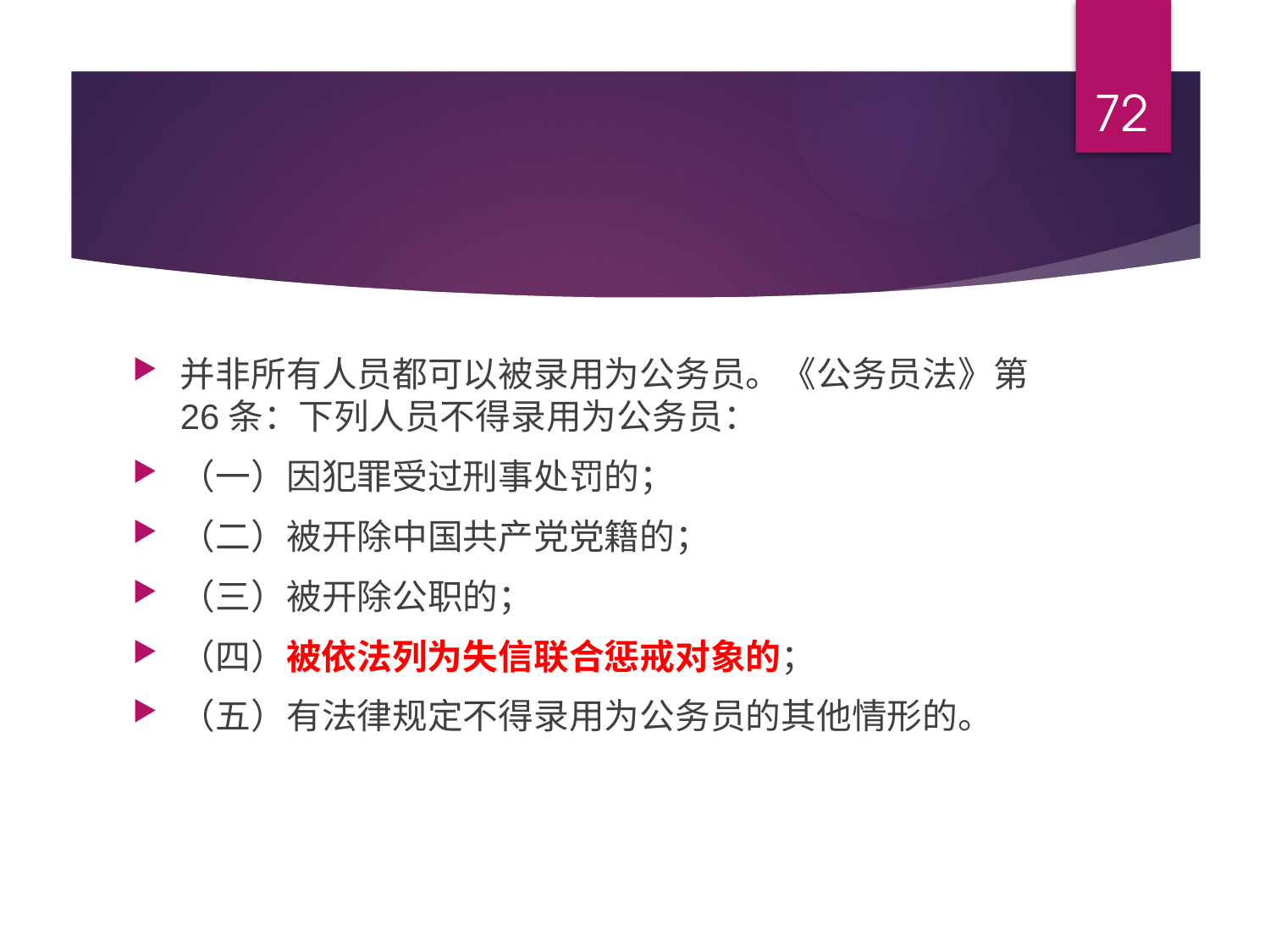

72
#
并非所有人员都可以被录用为公务员。《公务员法》第26条：下列人员不得录用为公务员：
（一）因犯罪受过刑事处罚的；
（二）被开除中国共产党党籍的；
（三）被开除公职的；
（四）被依法列为失信联合惩戒对象的；
（五）有法律规定不得录用为公务员的其他情形的。